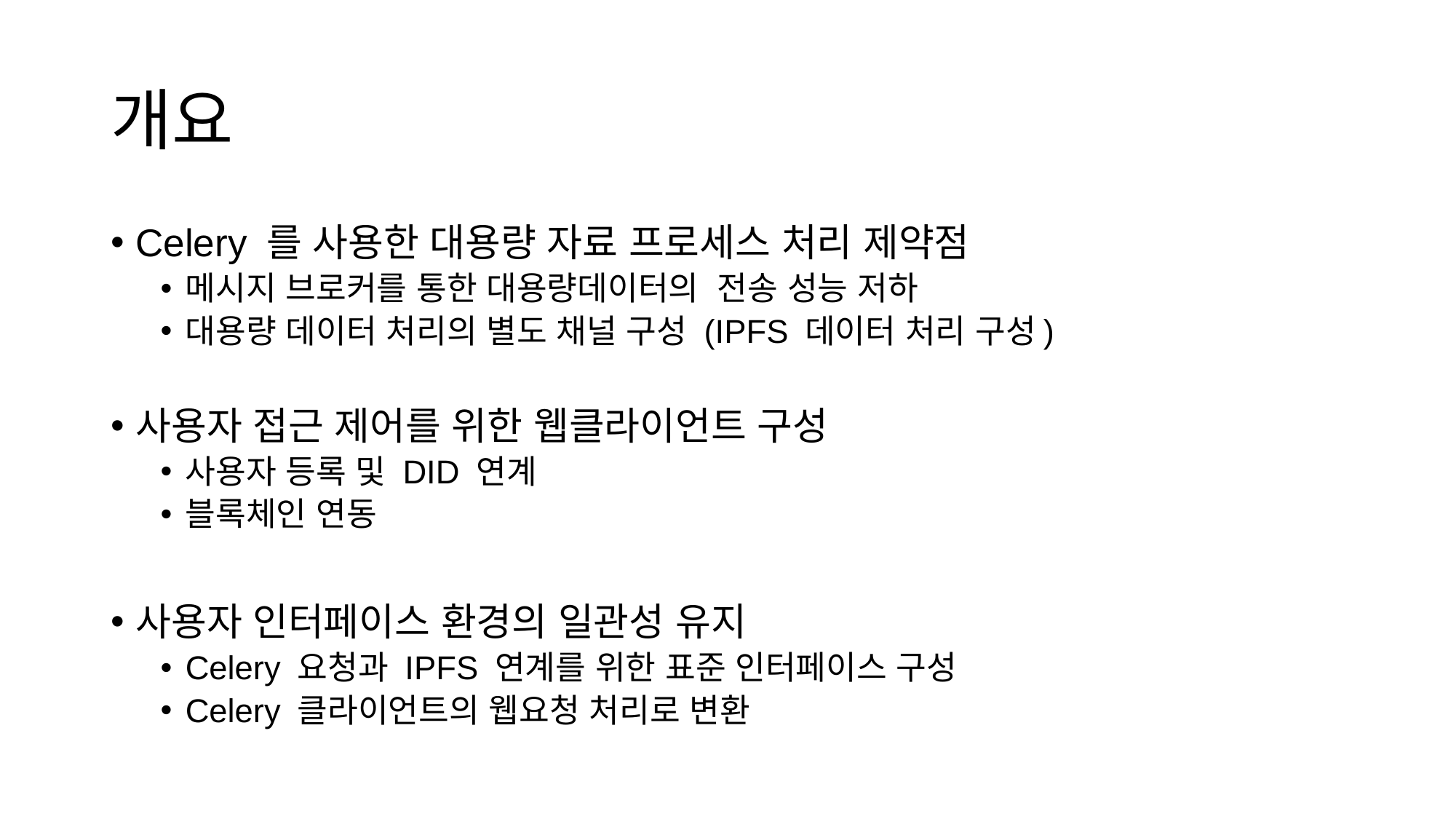

# 개요
Celery 를 사용한 대용량 자료 프로세스 처리 제약점
메시지 브로커를 통한 대용량데이터의  전송 성능 저하
대용량 데이터 처리의 별도 채널 구성 (IPFS 데이터 처리 구성)

사용자 접근 제어를 위한 웹클라이언트 구성
사용자 등록 및 DID 연계
블록체인 연동

사용자 인터페이스 환경의 일관성 유지
Celery 요청과 IPFS 연계를 위한 표준 인터페이스 구성
Celery 클라이언트의 웹요청 처리로 변환